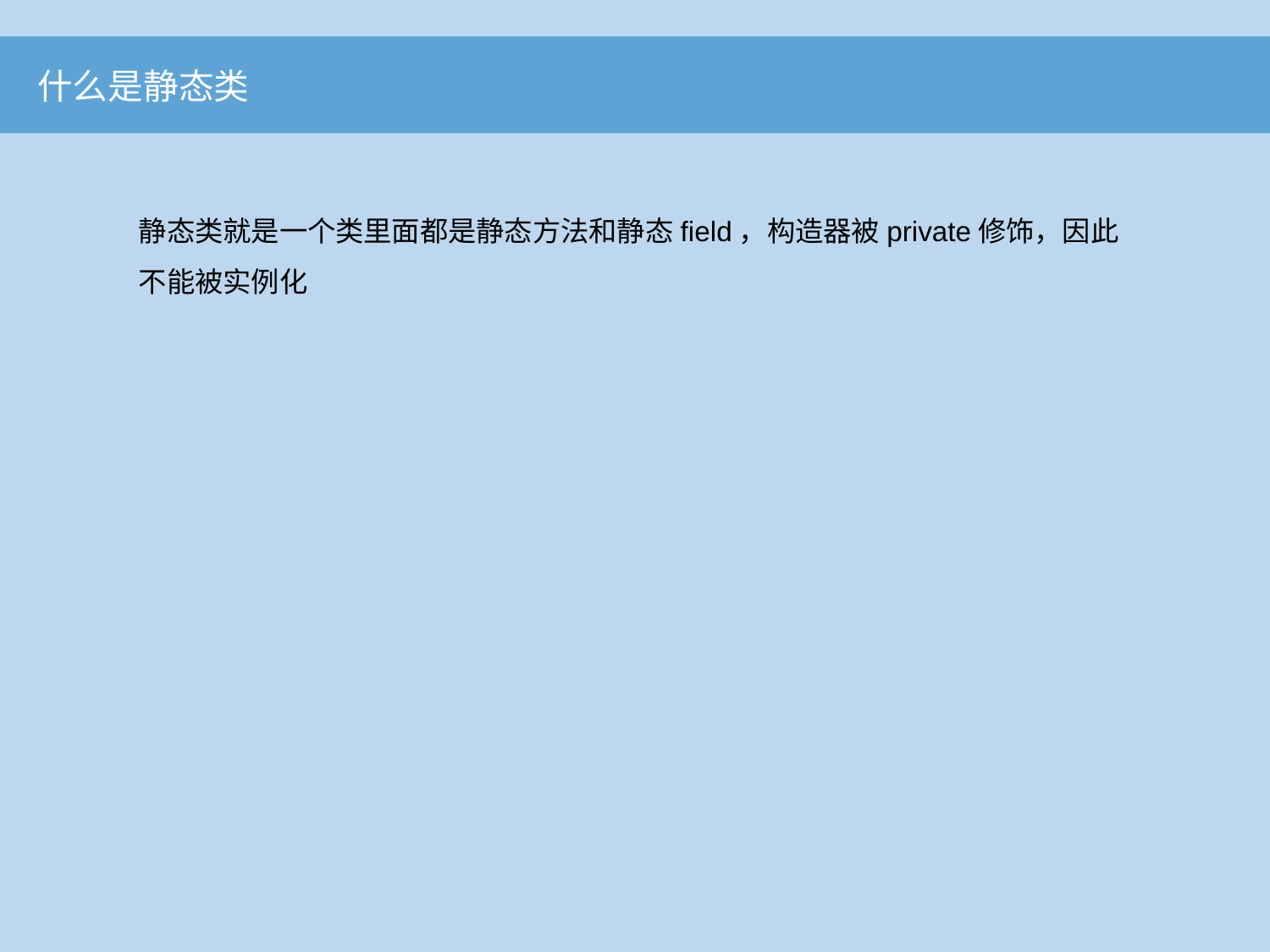

什么是静态类
静态类就是一个类里面都是静态方法和静态field，构造器被private修饰，因此不能被实例化